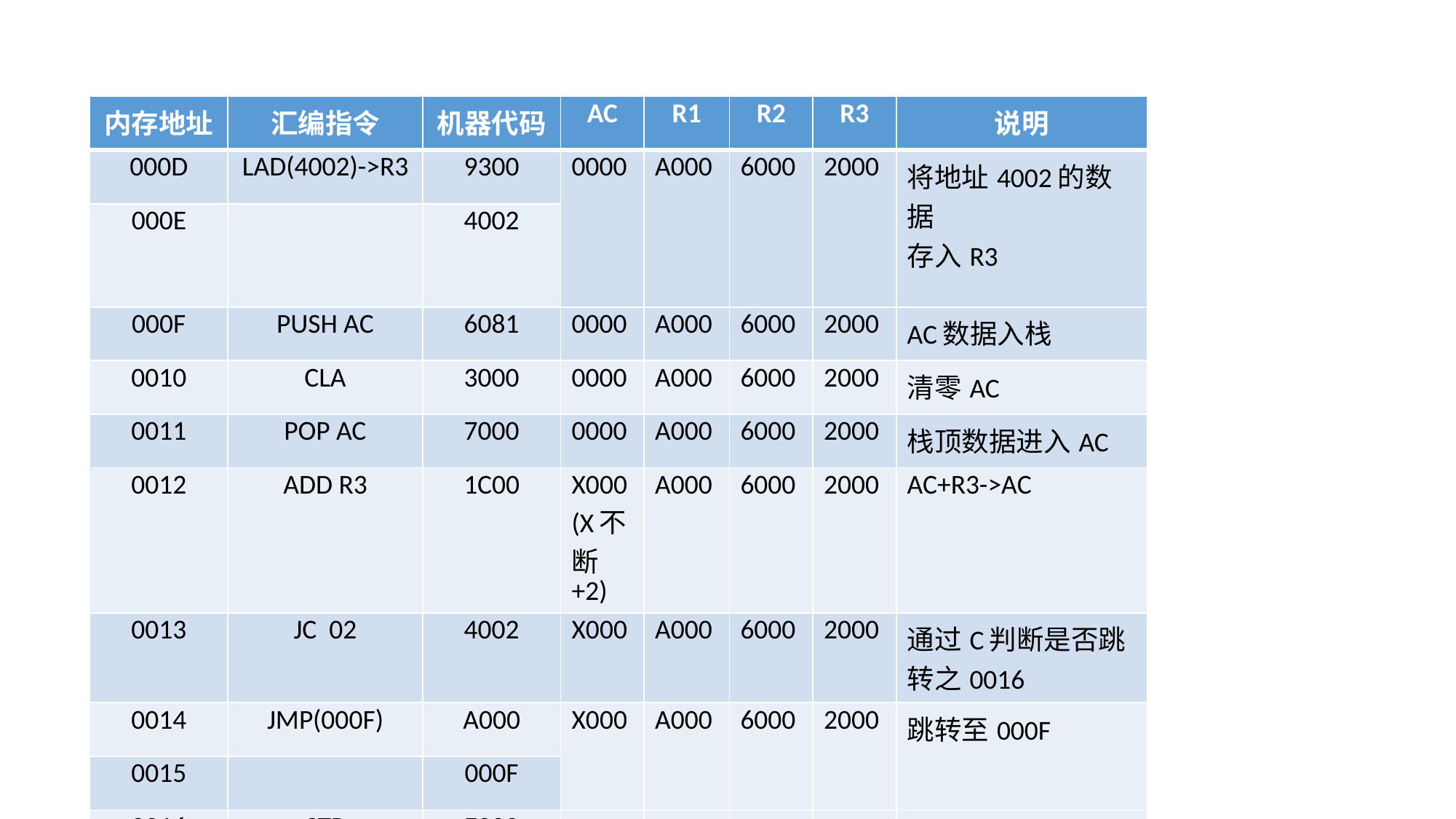

#
| 内存地址 | 汇编指令 | 机器代码 | AC | R1 | R2 | R3 | 说明 |
| --- | --- | --- | --- | --- | --- | --- | --- |
| 000D | LAD(4002)->R3 | 9300 | 0000 | A000 | 6000 | 2000 | 将地址4002的数据 存入R3 |
| 000E |  | 4002 |  |  |  |  |  |
| 000F | PUSH AC | 6081 | 0000 | A000 | 6000 | 2000 | AC数据入栈 |
| 0010 | CLA | 3000 | 0000 | A000 | 6000 | 2000 | 清零AC |
| 0011 | POP AC | 7000 | 0000 | A000 | 6000 | 2000 | 栈顶数据进入AC |
| 0012 | ADD R3 | 1C00 | X000 (X不断+2) | A000 | 6000 | 2000 | AC+R3->AC |
| 0013 | JC 02 | 4002 | X000 | A000 | 6000 | 2000 | 通过C判断是否跳转之0016 |
| 0014 | JMP(000F) | A000 | X000 | A000 | 6000 | 2000 | 跳转至000F |
| 0015 |  | 000F |  |  |  |  |  |
| 0016 | STP | E000 |  |  |  |  | 停机 |